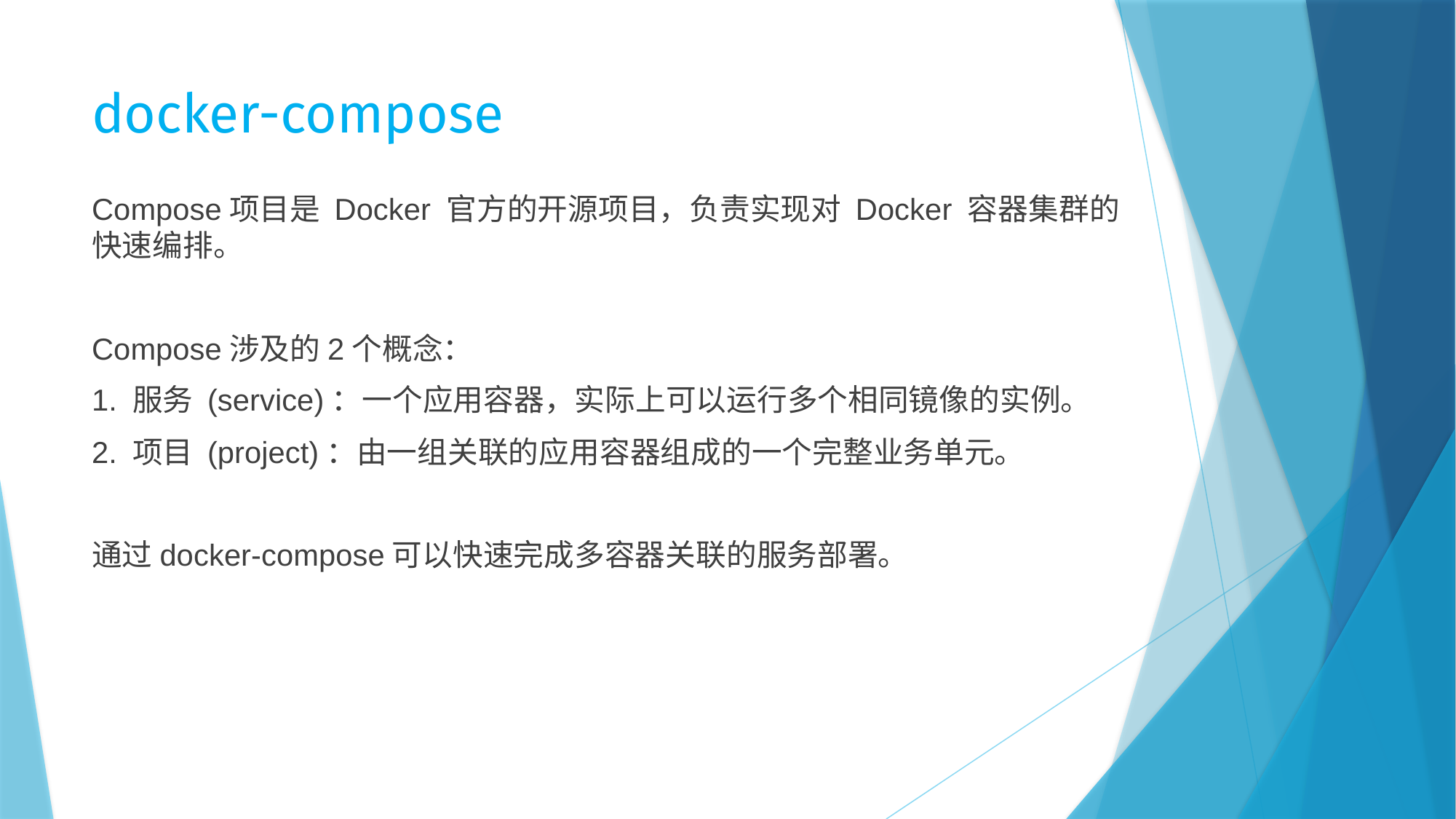

# docker-compose
Compose项目是 Docker 官方的开源项目，负责实现对 Docker 容器集群的快速编排。

Compose涉及的2个概念：
1. 服务 (service)：一个应用容器，实际上可以运行多个相同镜像的实例。
2. 项目 (project)：由一组关联的应用容器组成的一个完整业务单元。

通过docker-compose可以快速完成多容器关联的服务部署。